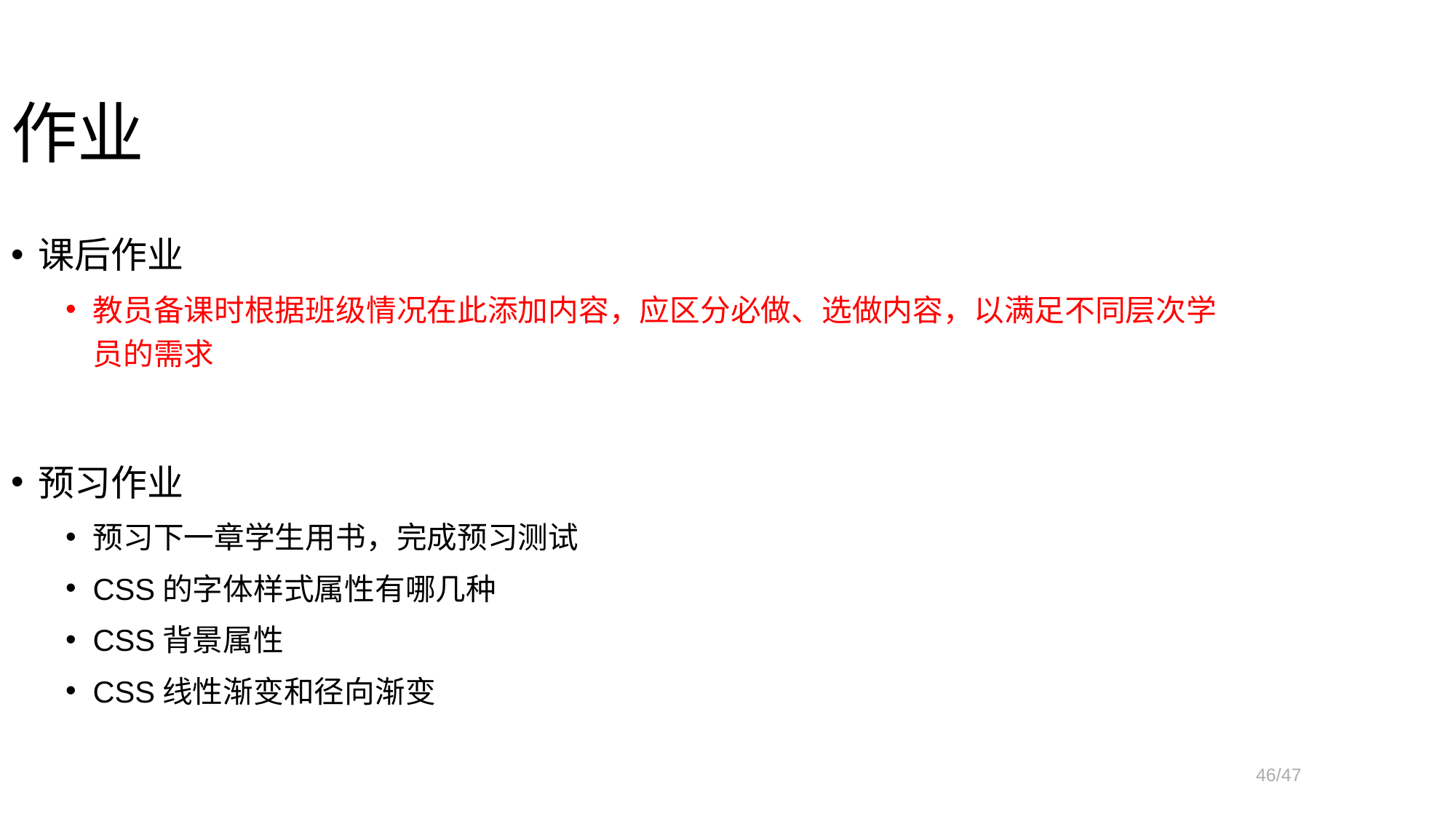

作业
课后作业
教员备课时根据班级情况在此添加内容，应区分必做、选做内容，以满足不同层次学员的需求

预习作业
预习下一章学生用书，完成预习测试
CSS的字体样式属性有哪几种
CSS背景属性
CSS线性渐变和径向渐变
                                46/47